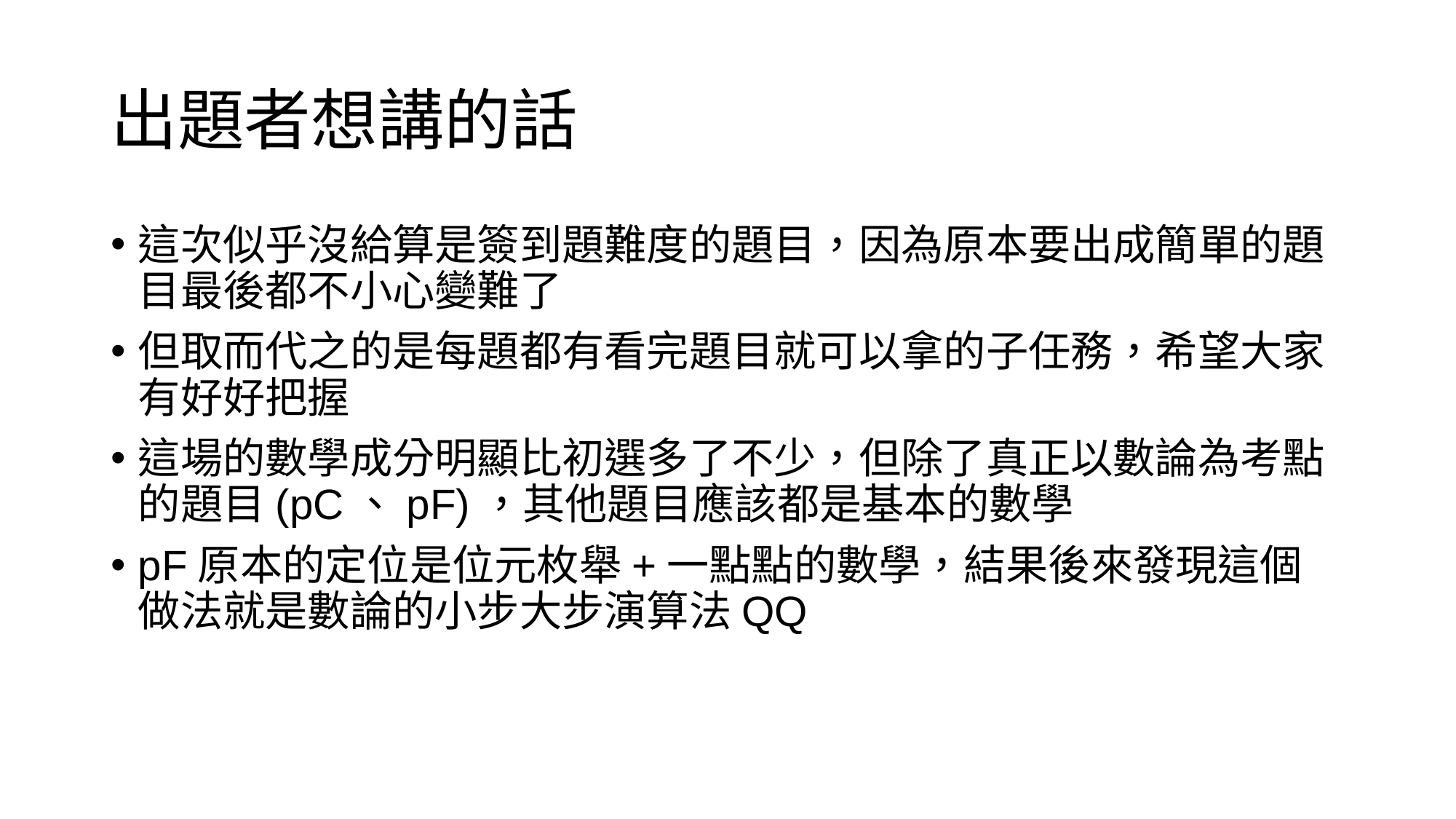

# 出題者想講的話
這次似乎沒給算是簽到題難度的題目，因為原本要出成簡單的題目最後都不小心變難了
但取而代之的是每題都有看完題目就可以拿的子任務，希望大家有好好把握
這場的數學成分明顯比初選多了不少，但除了真正以數論為考點的題目(pC、pF)，其他題目應該都是基本的數學
pF原本的定位是位元枚舉+一點點的數學，結果後來發現這個做法就是數論的小步大步演算法QQ